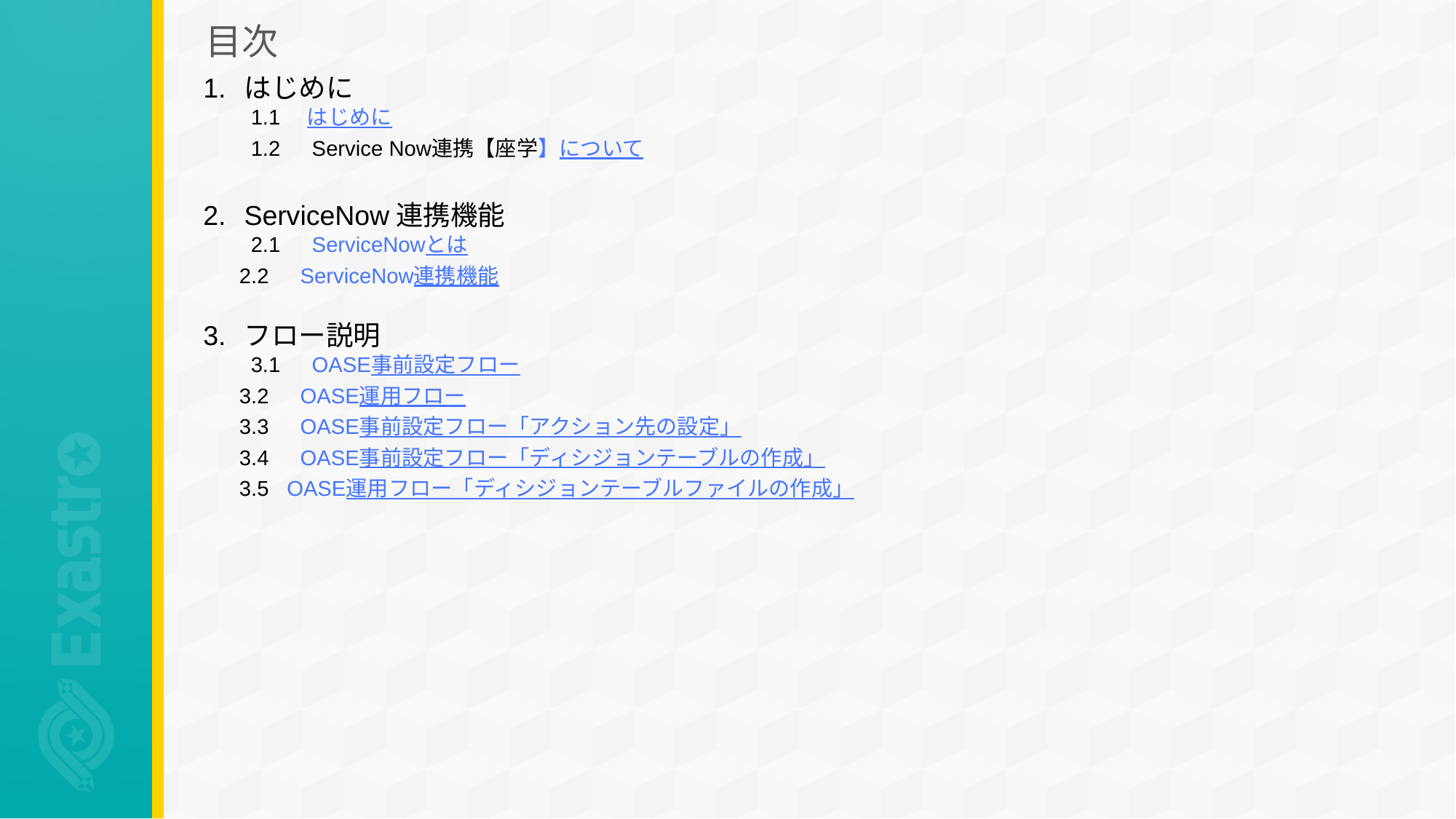

# 目次
はじめに
　　1.1　はじめに
　　1.2　Service Now連携【座学】について

ServiceNow連携機能
　　2.1　ServiceNowとは
      2.2　ServiceNow連携機能

フロー説明
　　3.1　OASE事前設定フロー
      3.2　OASE運用フロー
      3.3　OASE事前設定フロー「アクション先の設定」
      3.4　OASE事前設定フロー「ディシジョンテーブルの作成」
      3.5   OASE運用フロー「ディシジョンテーブルファイルの作成」